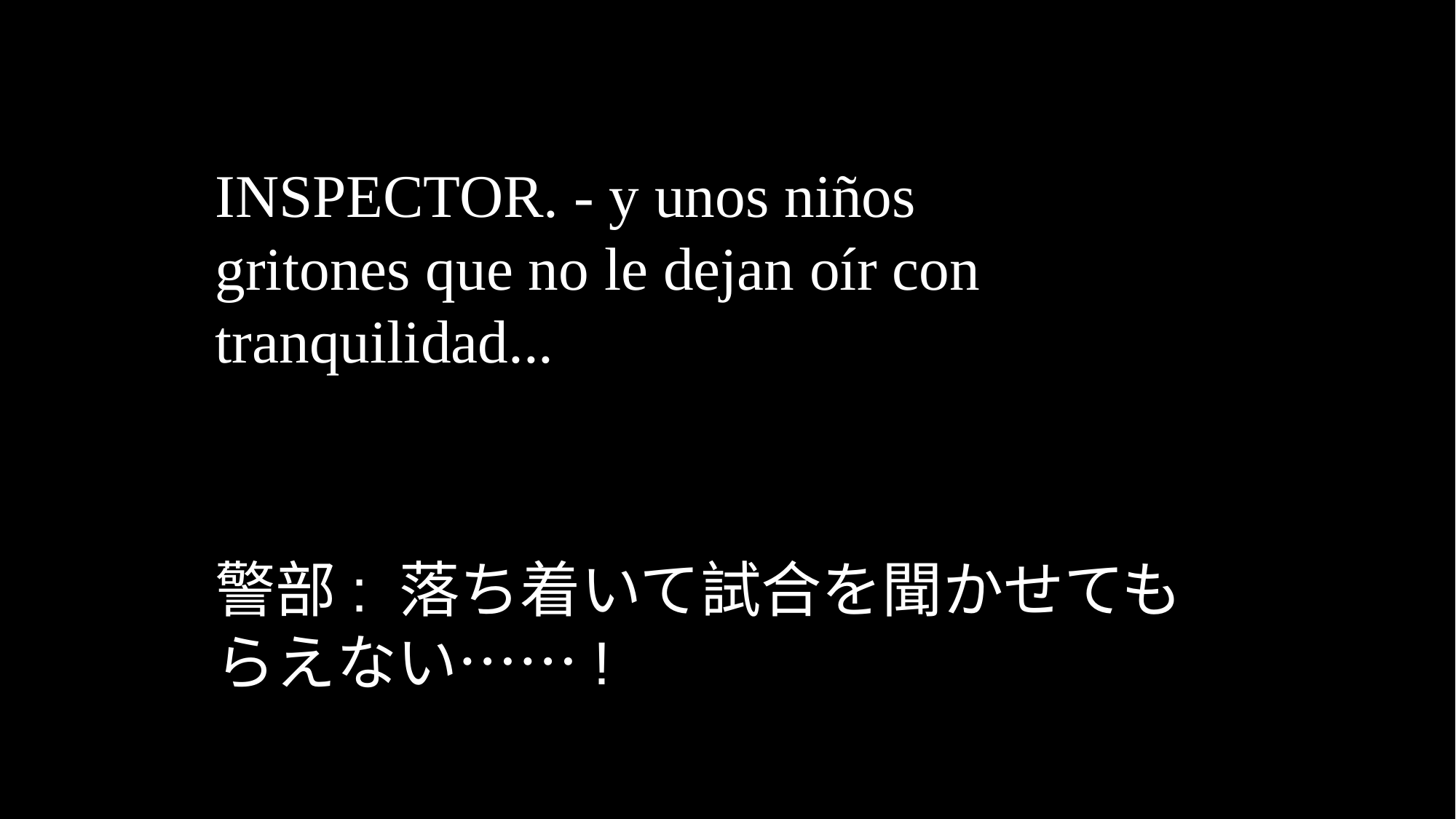

INSPECTOR. - y unos niños gritones que no le dejan oír con tranquilidad...

警部: 落ち着いて試合を聞かせてもらえない⋯⋯!